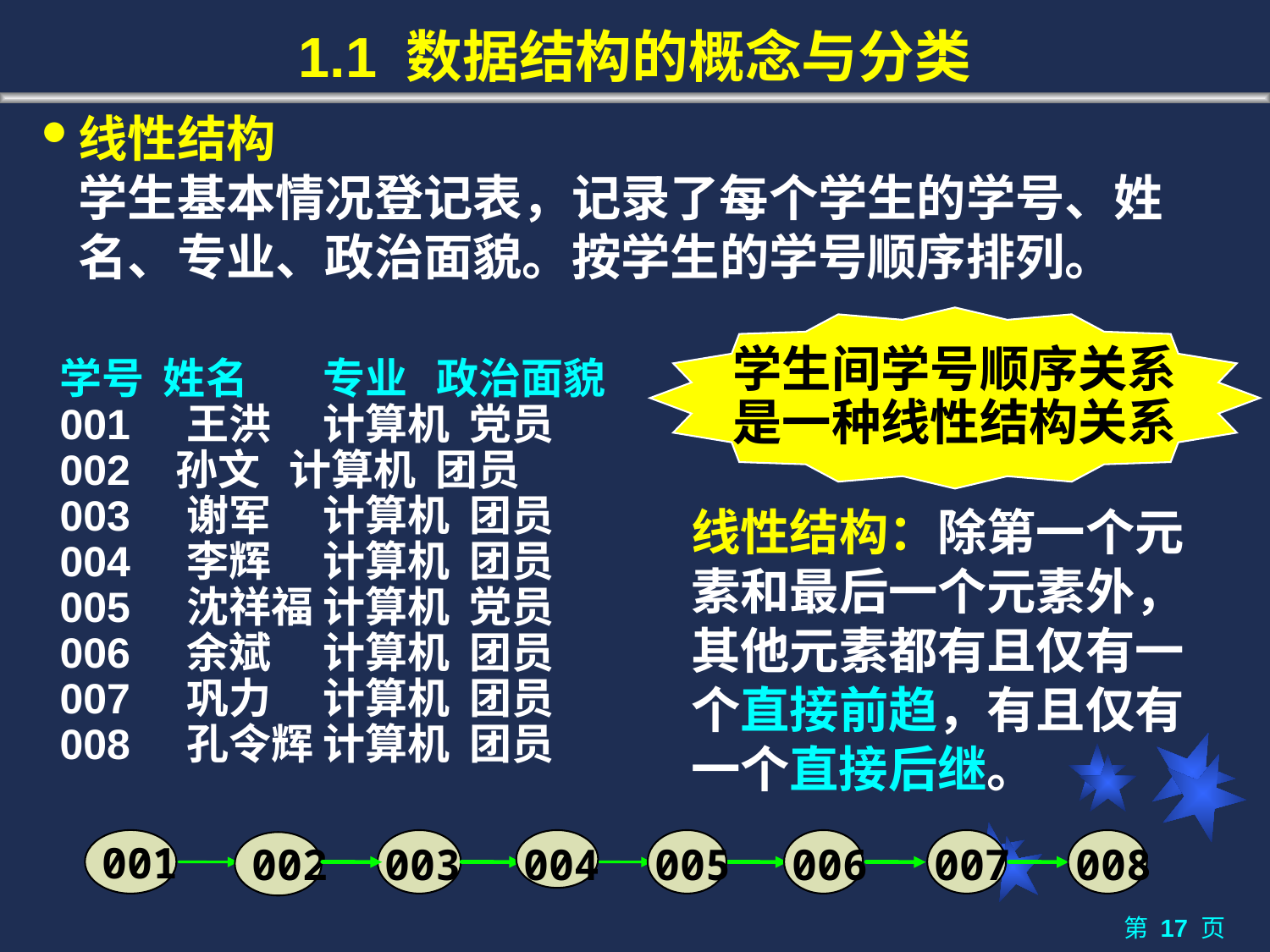

# 1.1 数据结构的概念与分类
线性结构
	学生基本情况登记表，记录了每个学生的学号、姓名、专业、政治面貌。按学生的学号顺序排列。
学生间学号顺序关系
是一种线性结构关系
学号  姓名	 专业   政治面貌
001	王洪	 计算机  党员
002   孙文   计算机  团员
003	谢军	 计算机  团员
004	李辉	 计算机  团员
005	沈祥福 计算机  党员
006	余斌	 计算机  团员
007	巩力	 计算机  团员
008	孔令辉 计算机  团员
线性结构：除第一个元素和最后一个元素外，其他元素都有且仅有一个直接前趋，有且仅有一个直接后继。

001

003

004

005

006

007

008

002

第 17 页